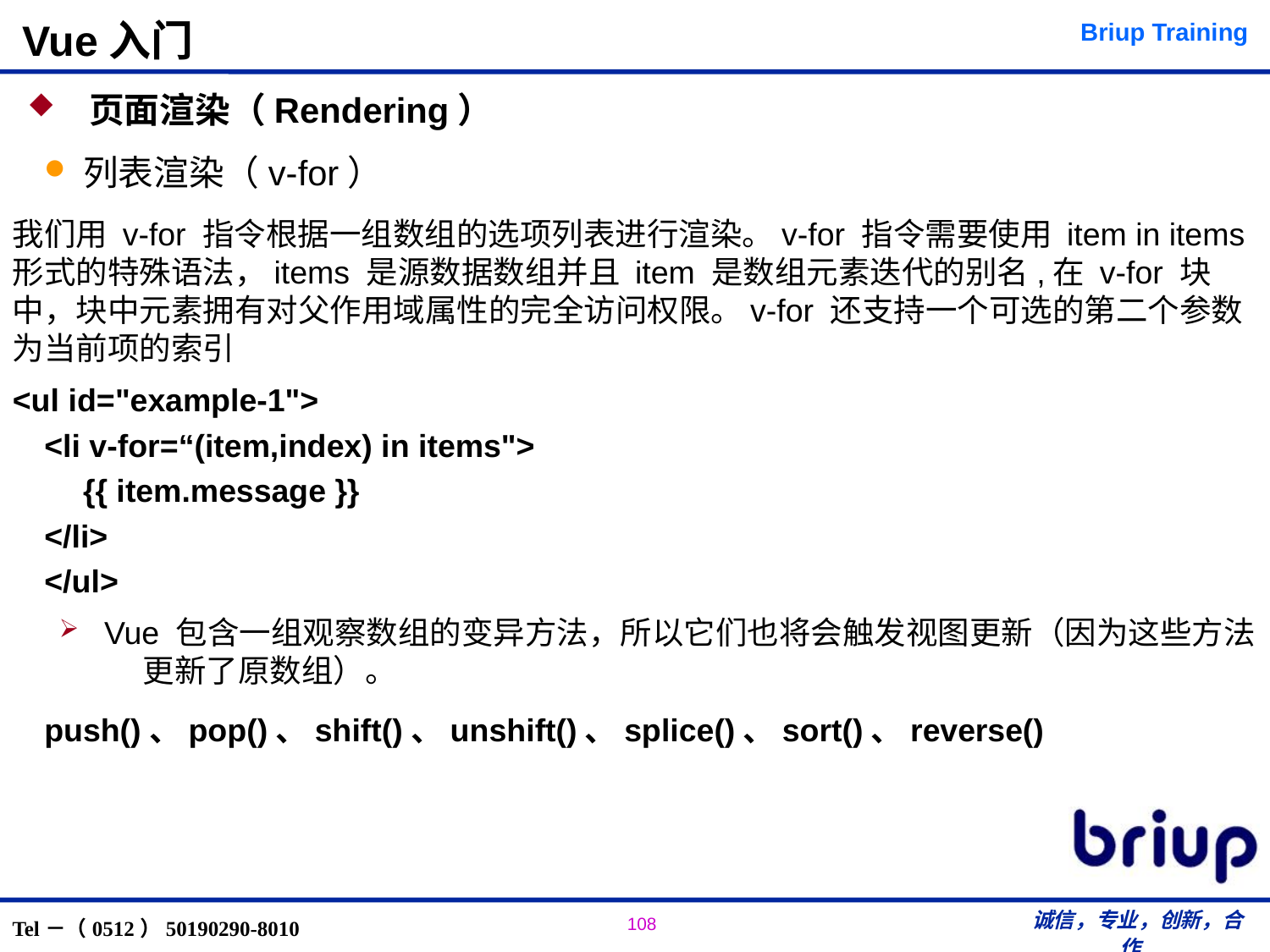

页面渲染（Rendering）
列表渲染（v-for）
我们用 v-for 指令根据一组数组的选项列表进行渲染。v-for 指令需要使用 item in items 形式的特殊语法，items 是源数据数组并且 item 是数组元素迭代的别名,在 v-for 块中，块中元素拥有对父作用域属性的完全访问权限。v-for 还支持一个可选的第二个参数为当前项的索引
<ul id="example-1">
<li v-for=“(item,index) in items">
	{{ item.message }}
</li>
</ul>
Vue 包含一组观察数组的变异方法，所以它们也将会触发视图更新（因为这些方法更新了原数组）。
push()、pop()、shift()、unshift()、splice()、sort()、reverse()

# Vue入门